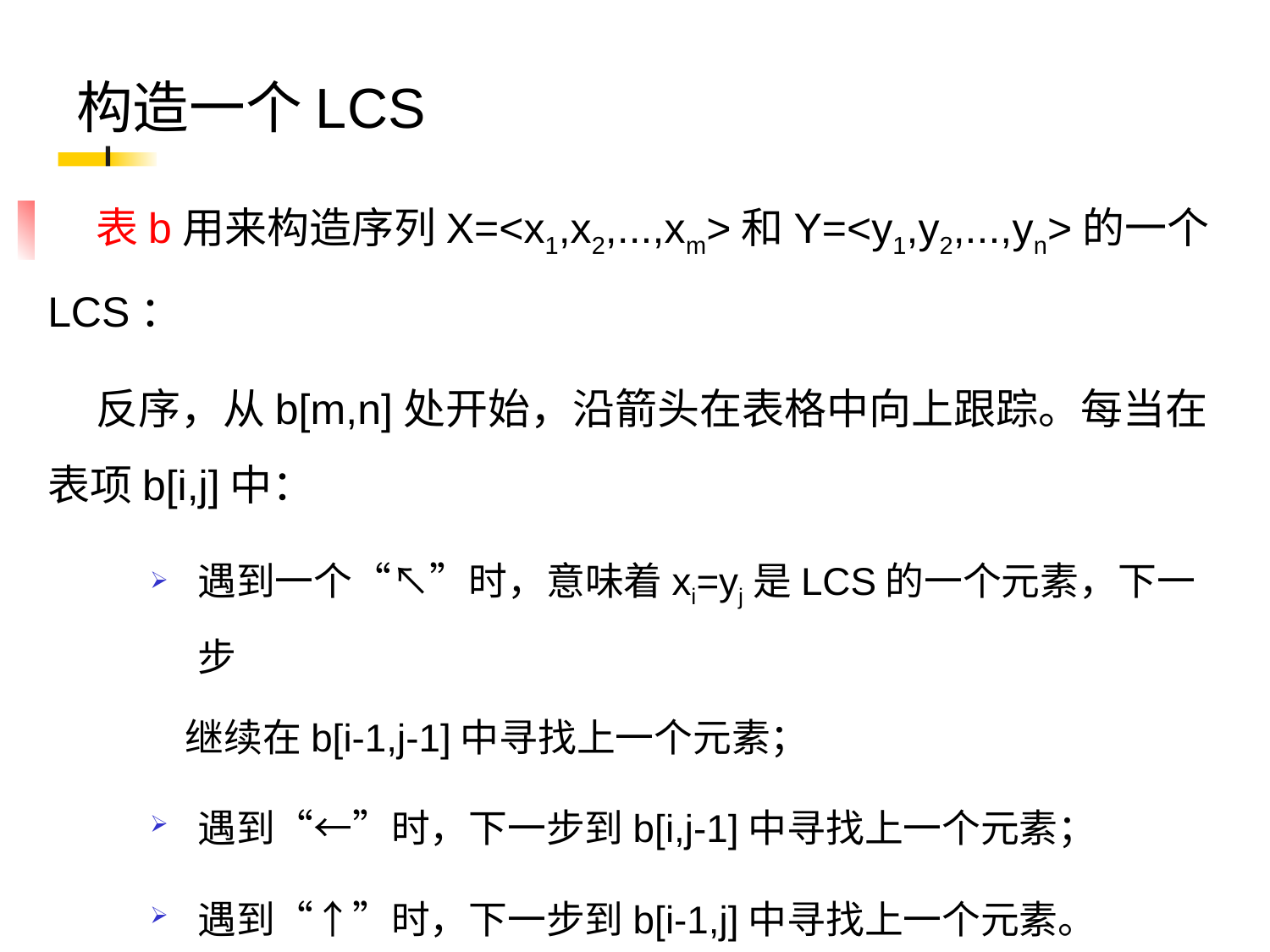

# 构造一个LCS
    表b用来构造序列X=<x1,x2,...,xm>和Y=<y1,y2,...,yn>的一个LCS：
    反序，从b[m,n]处开始，沿箭头在表格中向上跟踪。每当在表项b[i,j]中：
遇到一个“↖”时，意味着xi=yj是LCS的一个元素，下一步
   继续在b[i-1,j-1]中寻找上一个元素；
遇到“←”时，下一步到b[i,j-1]中寻找上一个元素；
遇到“↑”时，下一步到b[i-1,j]中寻找上一个元素。